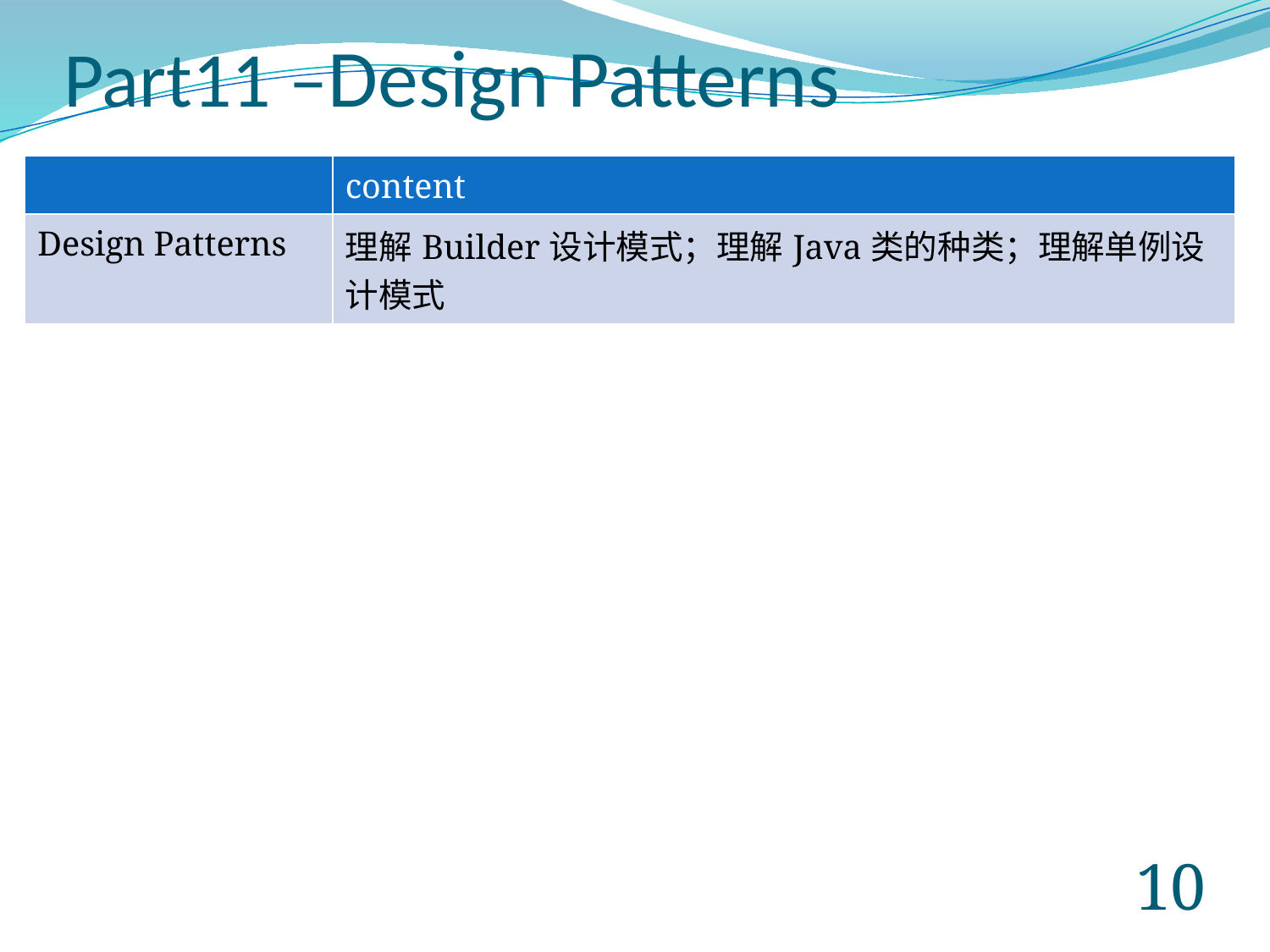

# Part11 –Design Patterns
|  | content |
| --- | --- |
| Design Patterns | 理解Builder设计模式；理解Java类的种类；理解单例设计模式 |
10